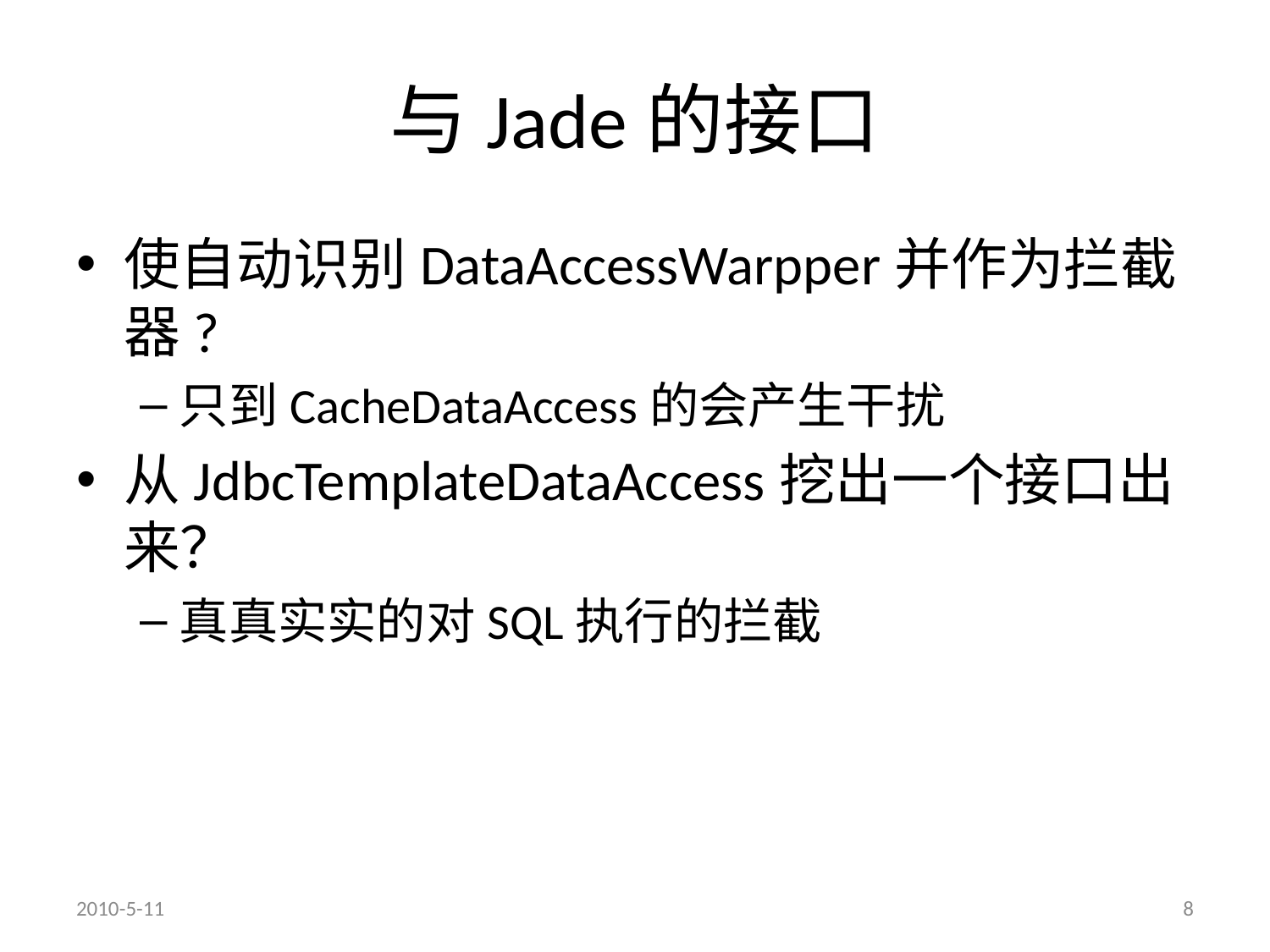

# 与Jade的接口
使自动识别DataAccessWarpper并作为拦截器?
只到CacheDataAccess的会产生干扰
从JdbcTemplateDataAccess挖出一个接口出来？
真真实实的对SQL执行的拦截

2010-5-11
8